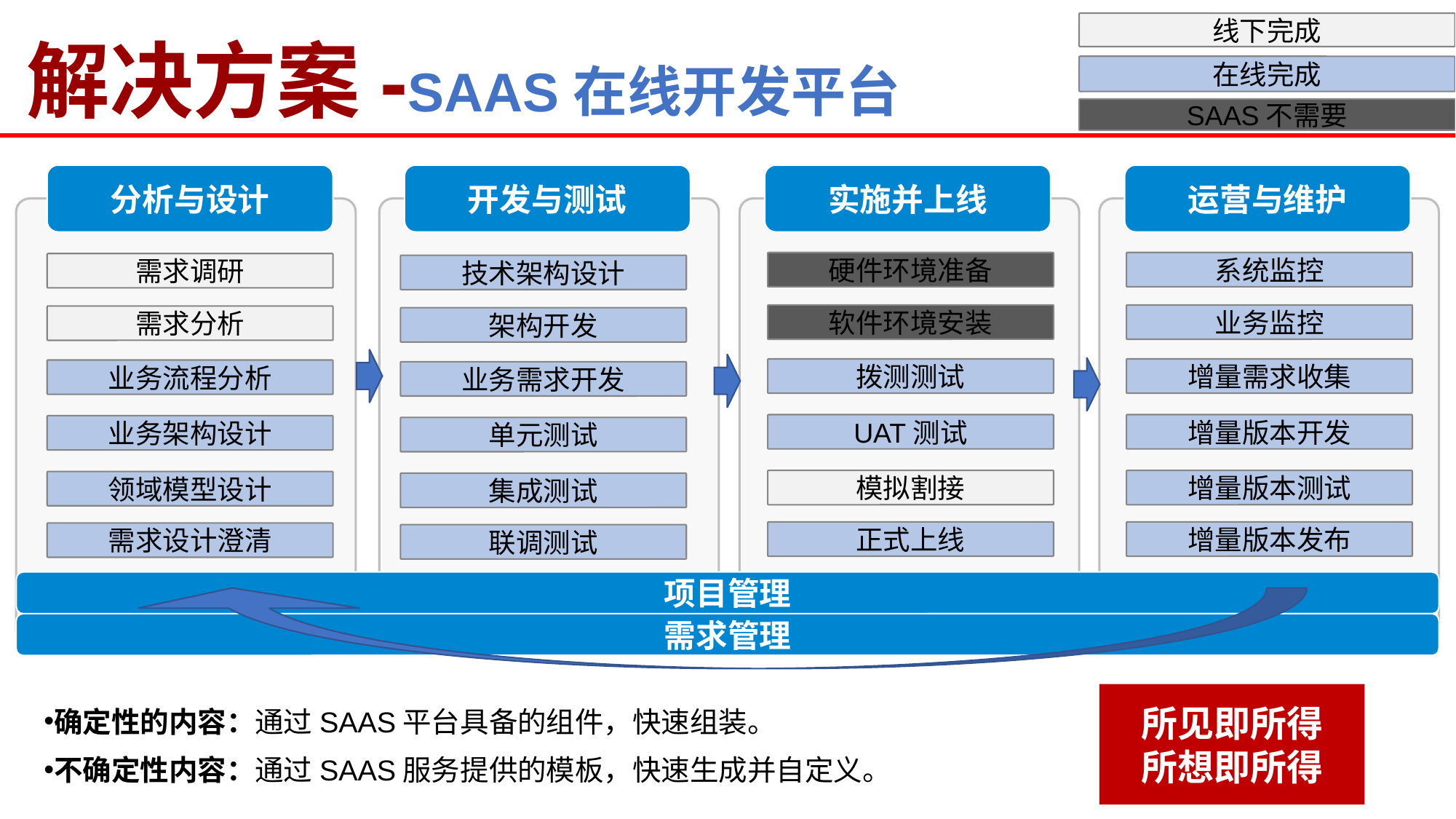

线下完成
解决方案-SAAS在线开发平台

在线完成
SAAS不需要
分析与设计
开发与测试
实施并上线
运营与维护

硬件环境准备
系统监控
需求调研
技术架构设计
软件环境安装
业务监控
需求分析
架构开发

拨测测试
增量需求收集
业务流程分析
业务需求开发
UAT测试
增量版本开发
业务架构设计
单元测试
模拟割接
增量版本测试
领域模型设计
集成测试
正式上线
增量版本发布
需求设计澄清
联调测试
项目管理
需求管理
所见即所得
所想即所得
确定性的内容：通过SAAS平台具备的组件，快速组装。
不确定性内容：通过SAAS服务提供的模板，快速生成并自定义。